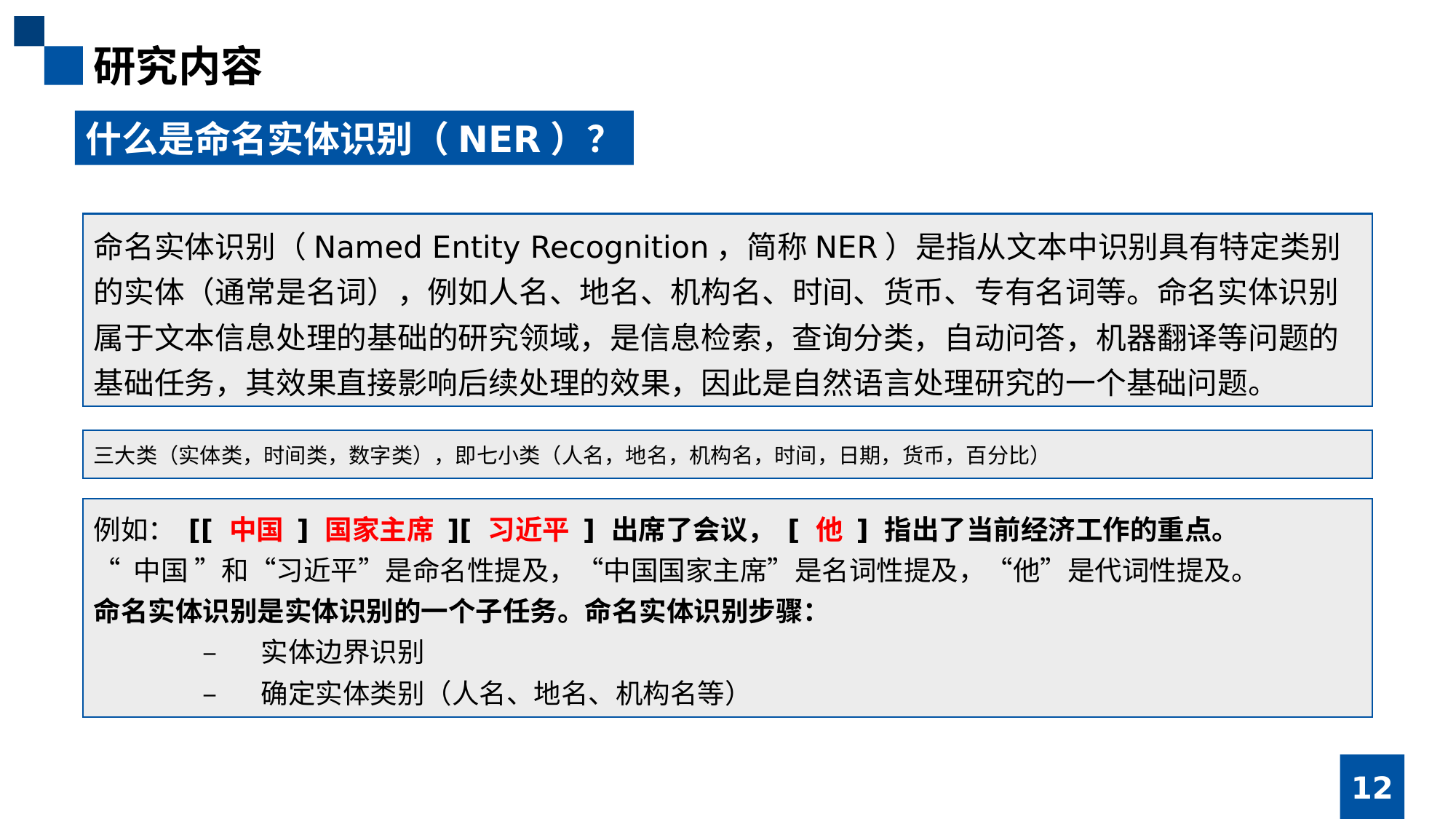

研究内容
什么是命名实体识别（NER）？
命名实体识别（Named Entity Recognition，简称NER）是指从文本中识别具有特定类别的实体（通常是名词），例如人名、地名、机构名、时间、货币、专有名词等。命名实体识别属于文本信息处理的基础的研究领域，是信息检索，查询分类，自动问答，机器翻译等问题的基础任务，其效果直接影响后续处理的效果，因此是自然语言处理研究的一个基础问题。

三大类（实体类，时间类，数字类），即七小类（人名，地名，机构名，时间，日期，货币，百分比）

例如： [[ 中国 ] 国家主席 ][ 习近平 ] 出席了会议， [ 他 ] 指出了当前经济工作的重点。
“ 中国 ”和“习近平”是命名性提及，“中国国家主席”是名词性提及，“他”是代词性提及。
命名实体识别是实体识别的一个子任务。命名实体识别步骤：
	–      实体边界识别
	–      确定实体类别（人名、地名、机构名等）

12